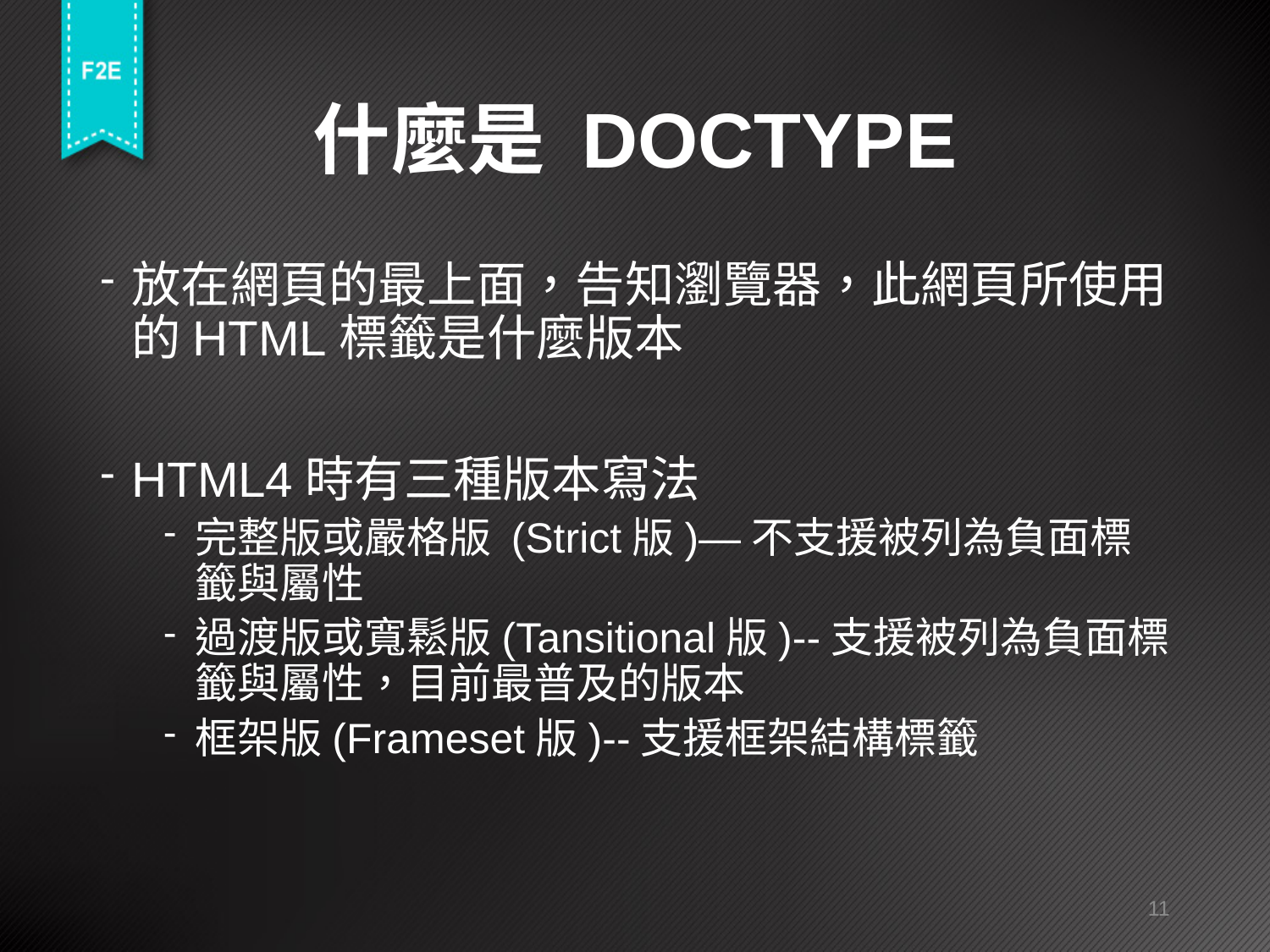

# 什麼是 DOCTYPE
放在網頁的最上面，告知瀏覽器，此網頁所使用的HTML標籤是什麼版本

HTML4時有三種版本寫法
完整版或嚴格版 (Strict版)—不支援被列為負面標籤與屬性
過渡版或寬鬆版(Tansitional版)--支援被列為負面標籤與屬性，目前最普及的版本
框架版(Frameset版)--支援框架結構標籤

11